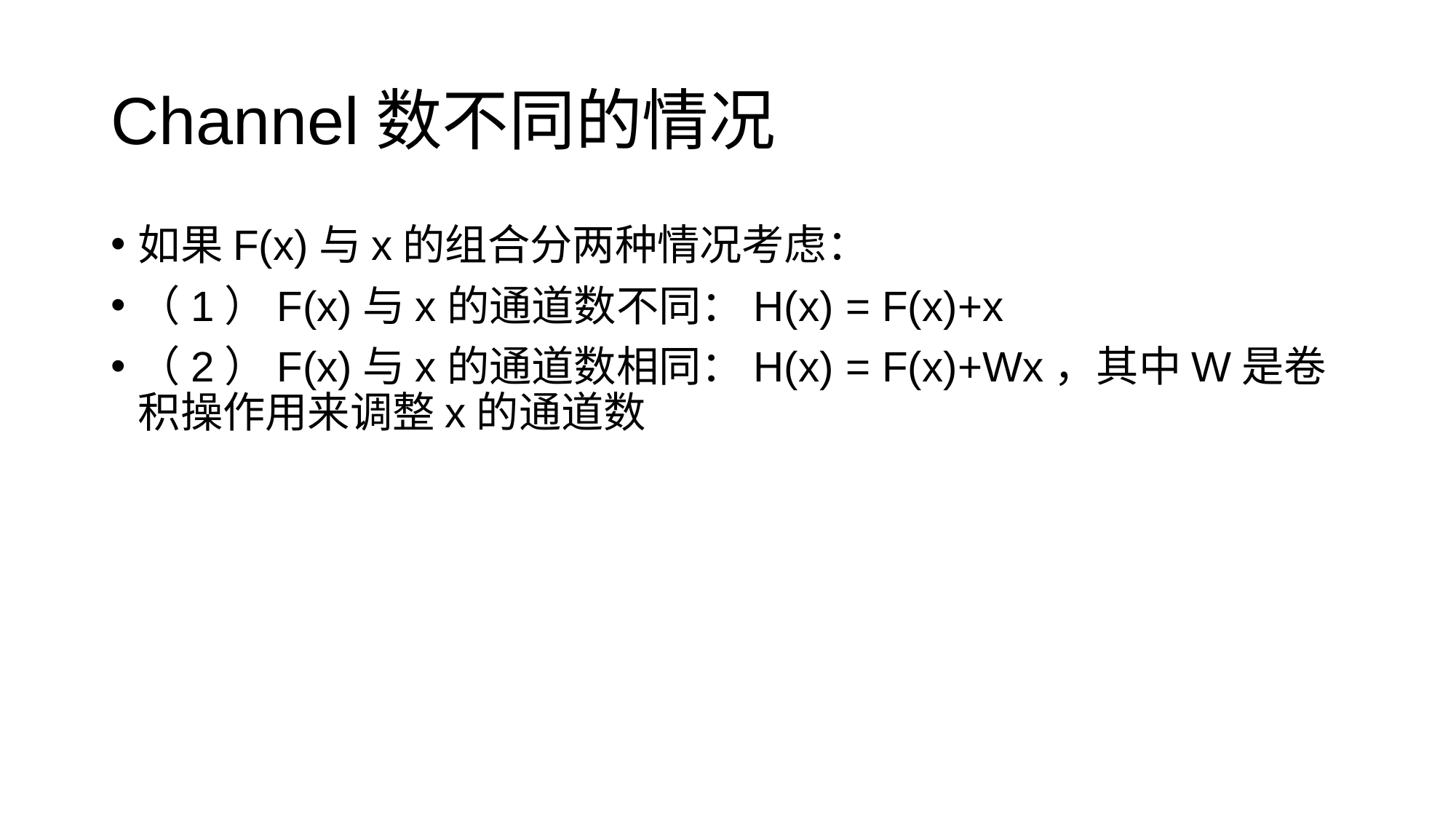

# Channel数不同的情况
如果F(x)与x的组合分两种情况考虑：
（1）F(x)与x的通道数不同：H(x) = F(x)+x
（2）F(x)与x的通道数相同：H(x) = F(x)+Wx，其中W是卷积操作用来调整x的通道数